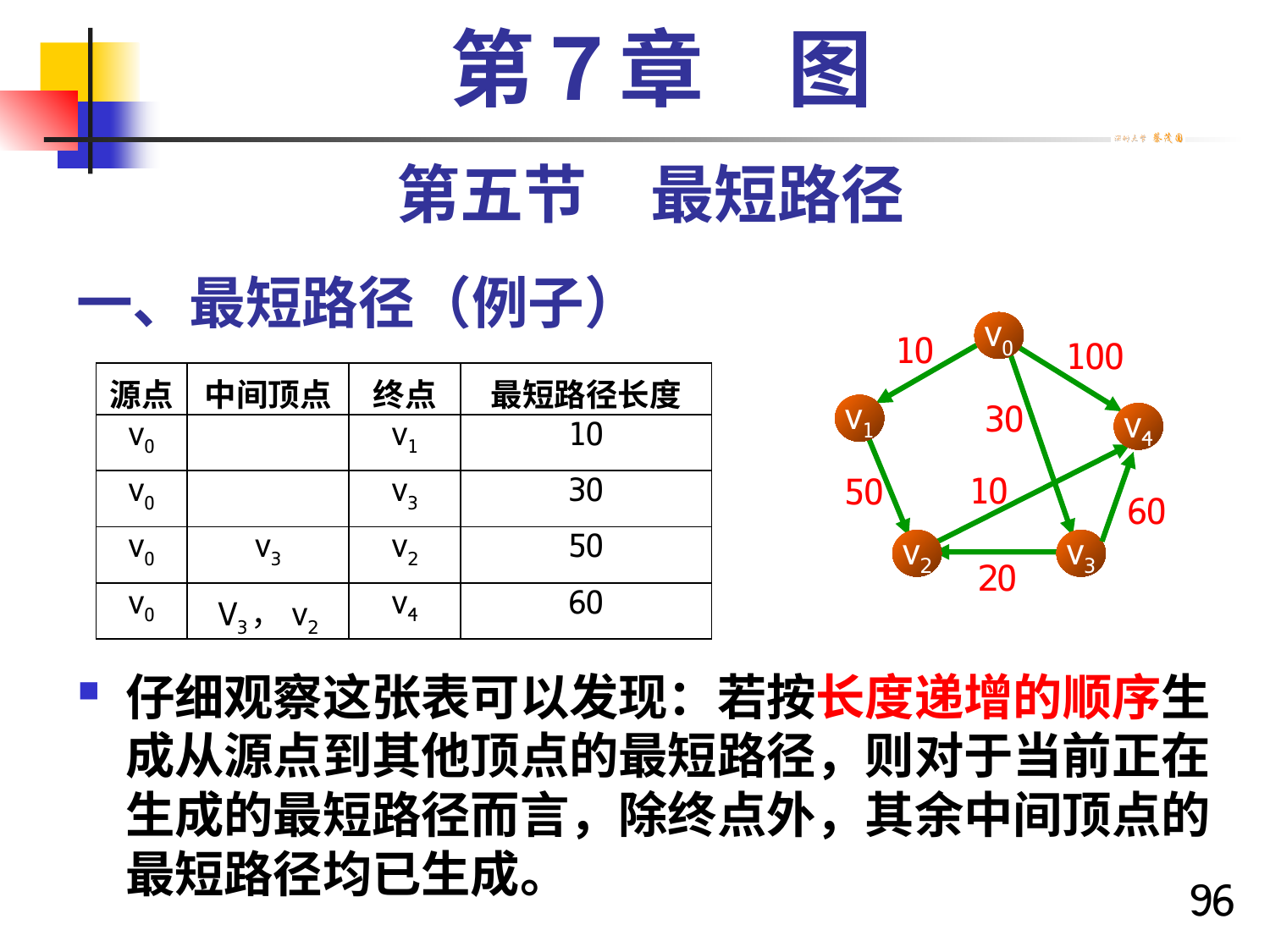

第７章　图
第五节　最短路径
# 一、最短路径（例子）
v0

v1
v4

v2
v3

10
100
30
10
50
20
| 源点 | 中间顶点 | 终点 | 最短路径长度 |
| --- | --- | --- | --- |
| v0 |  | v1 | 10 |
| v0 |  | v3 | 30 |
| v0 | v3 | v2 | 50 |
| v0 | V3，v2 | v4 | 60 |

60
仔细观察这张表可以发现：若按长度递增的顺序生成从源点到其他顶点的最短路径，则对于当前正在生成的最短路径而言，除终点外，其余中间顶点的最短路径均已生成。
96